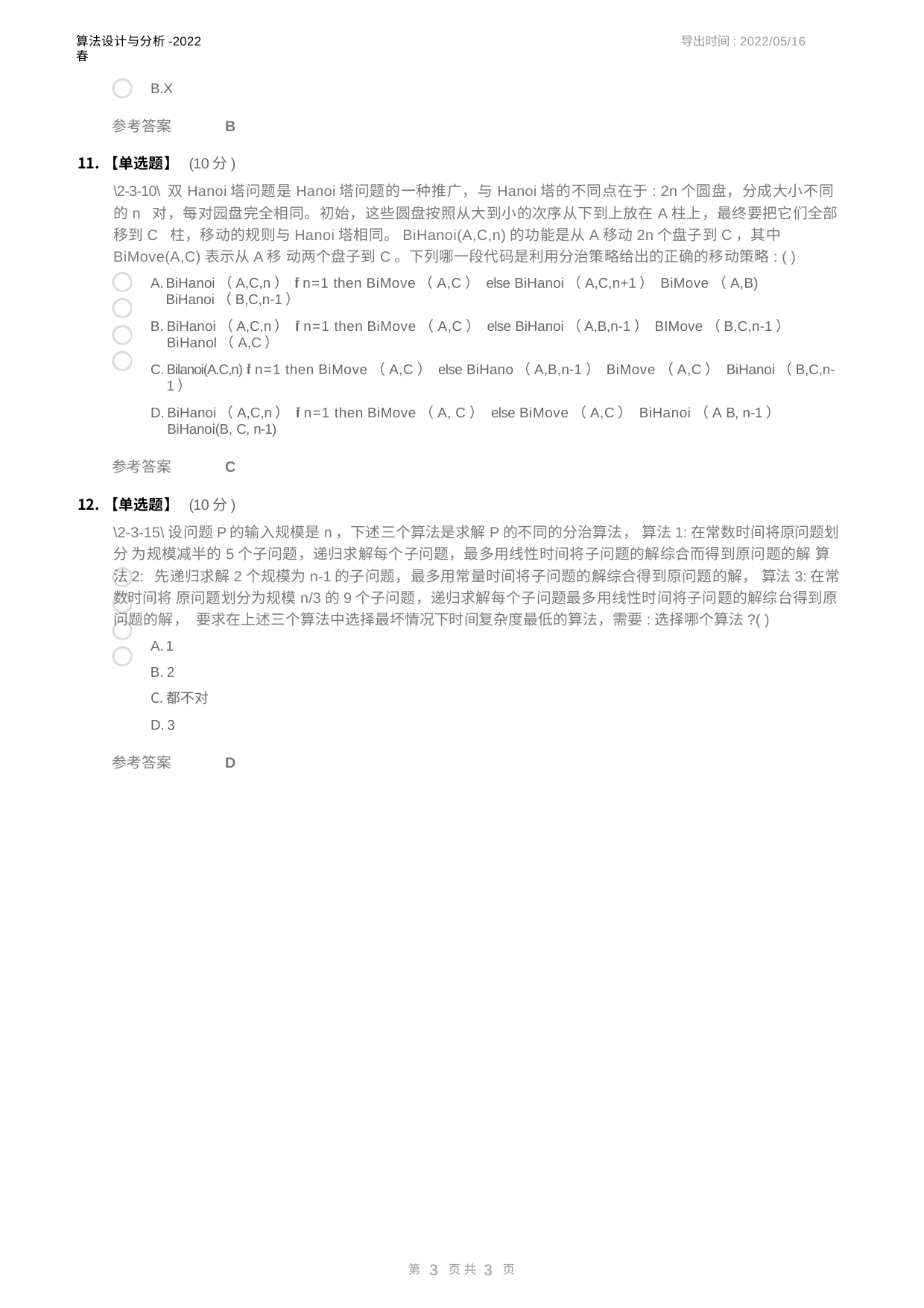

算法设计与分析-2022春
导出时间: 2022/05/16

B.X

参考答案	B
【单选题】 (10分)
\2-3-10\ 双Hanoi塔问题是Hanoi塔问题的一种推广，与Hanoi塔的不同点在于: 2n个圆盘，分成大小不同的n  对，每对园盘完全相同。初始，这些圆盘按照从大到小的次序从下到上放在A柱上，最终要把它们全部移到C  柱，移动的规则与Hanoi塔相同。BiHanoi(A,C,n)的功能是从A移动2n个盘子到C，其中BiMove(A,C)表示从A移 动两个盘子到C。下列哪一段代码是利用分治策略给出的正确的移动策略: ( )
BiHanoi（A,C,n） if n=1 then BiMove（A,C） else BiHanoi（A,C,n+1） BiMove（A,B) BiHanoi（B,C,n-1）
BiHanoi（A,C,n） if n=1 then BiMove（A,C） else BiHanoi（A,B,n-1） BIMove（B,C,n-1） BiHanol（A,C）
Bilanoi(A.C,n) if n=1 then BiMove（A,C） else BiHano（A,B,n-1） BiMove（A,C） BiHanoi（B,C,n-1）
BiHanoi（A,C,n） if n=1 then BiMove（A, C） else BiMove（A,C） BiHanoi（A B, n-1） BiHanoi(B, C, n-1)

参考答案	C

【单选题】 (10分)
\2-3-15\设问题P的输入规模是n，下述三个算法是求解P的不同的分治算法， 算法1:在常数时间将原问题划分 为规模减半的5个子问题，递归求解每个子问题，最多用线性时间将子问题的解综合而得到原问题的解 算法2:  先递归求解2个规模为n-1的子问题，最多用常量时间将子问题的解综合得到原问题的解， 算法3:在常数时间将 原问题划分为规模n/3的9个子问题，递归求解每个子问题最多用线性时间将子问题的解综台得到原问题的解，  要求在上述三个算法中选择最坏情况下时间复杂度最低的算法，需要:选择哪个算法?( )
1
2
都不对
3

参考答案	D

第	页共	页
3
3